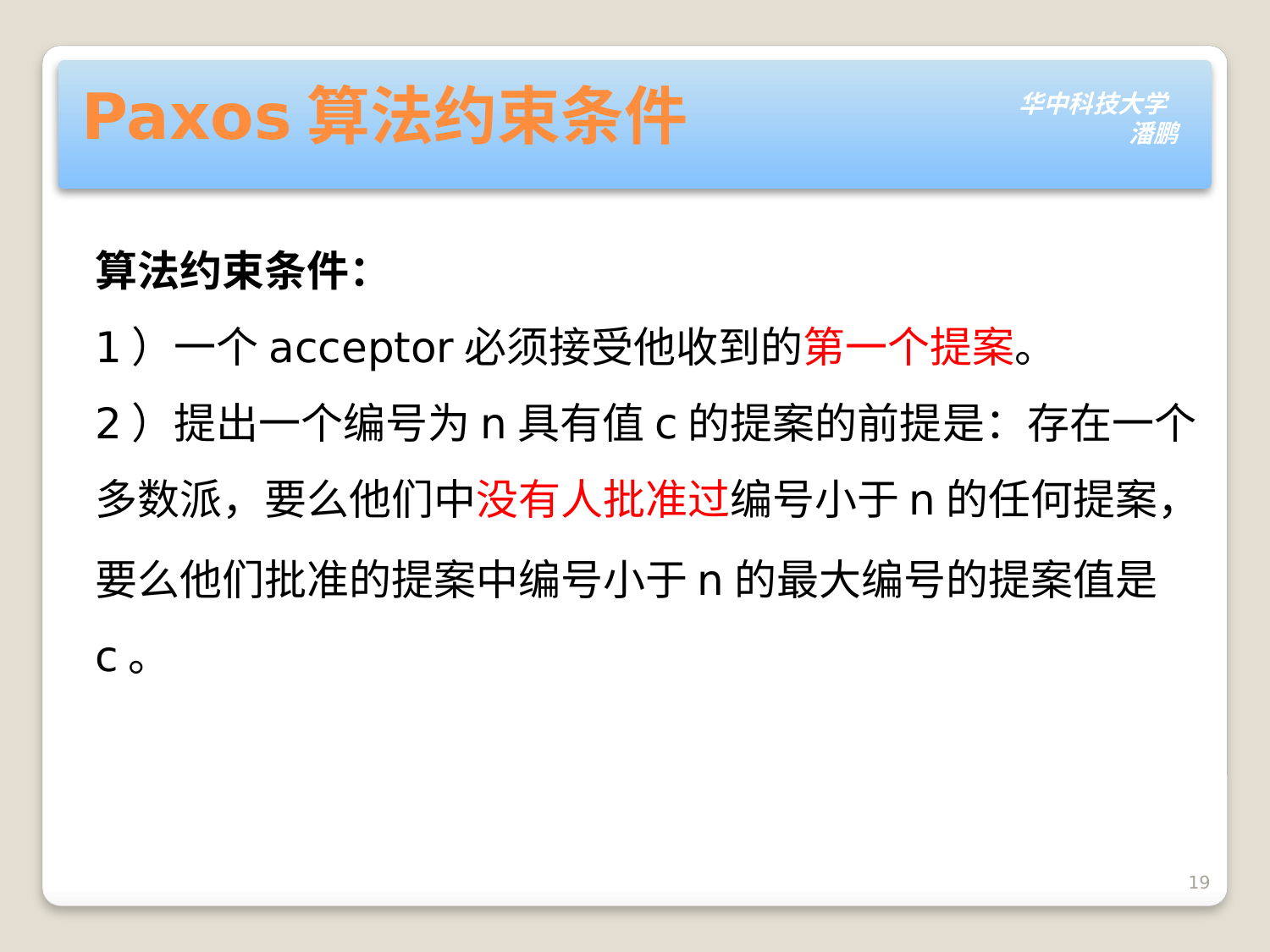

# Paxos算法约束条件
算法约束条件：
1）一个acceptor必须接受他收到的第一个提案。
2）提出一个编号为n具有值c的提案的前提是：存在一个多数派，要么他们中没有人批准过编号小于n的任何提案，
要么他们批准的提案中编号小于n的最大编号的提案值是c。
19